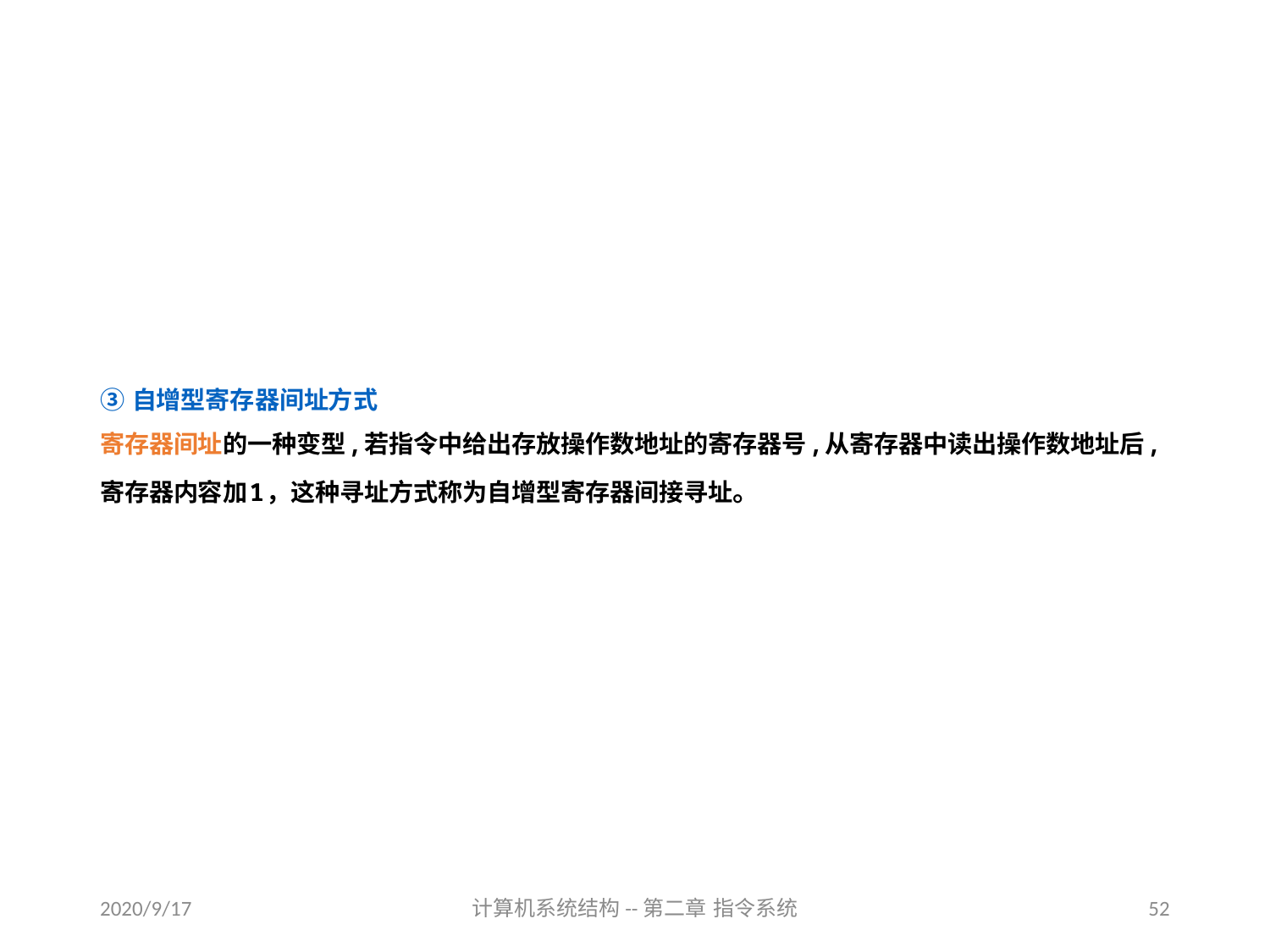

# ③ 自增型寄存器间址方式 寄存器间址的一种变型,若指令中给出存放操作数地址的寄存器号,从寄存器中读出操作数地址后,寄存器内容加1，这种寻址方式称为自增型寄存器间接寻址。
2020/9/17
计算机系统结构--第二章 指令系统
52